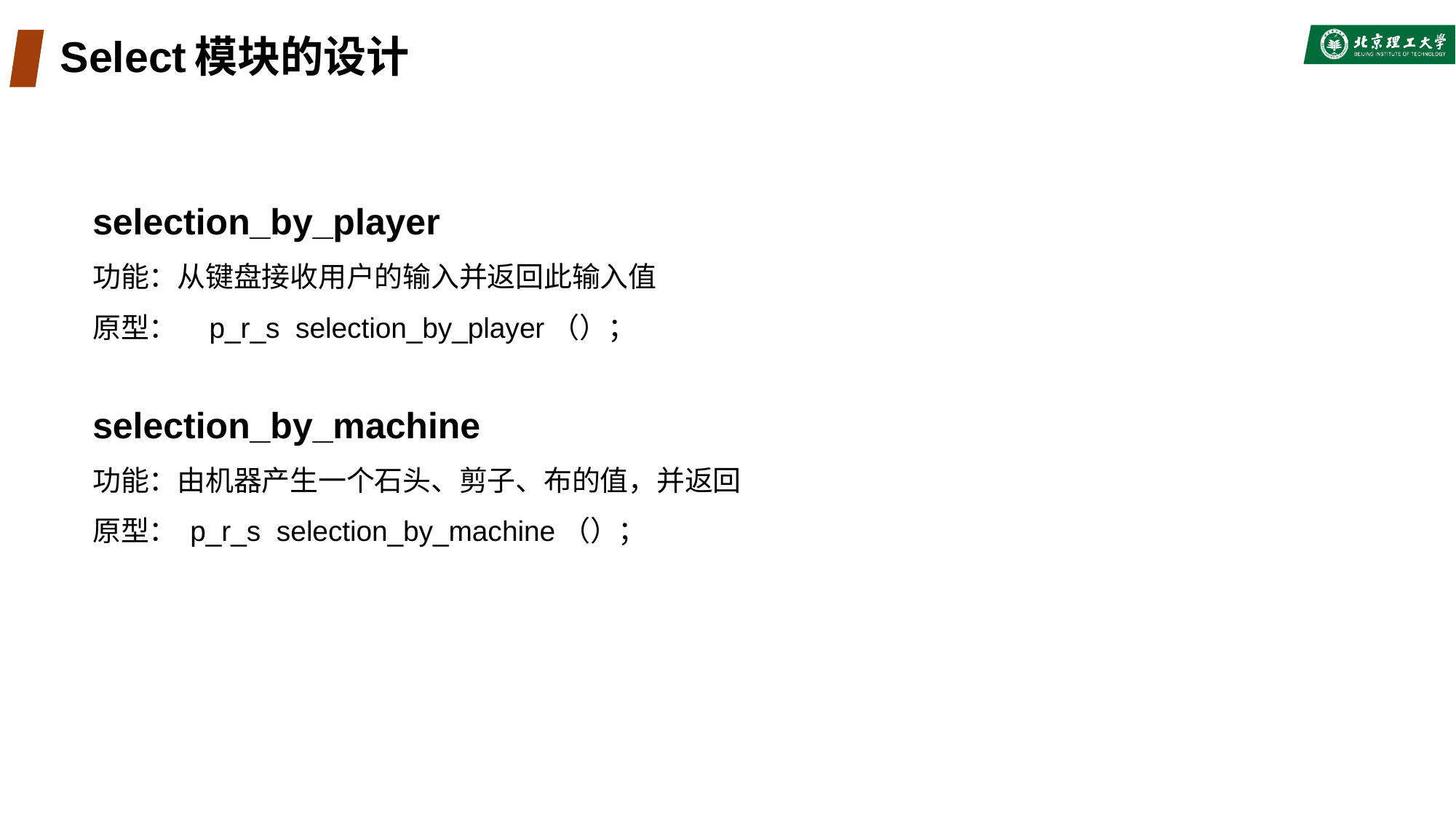

# Select模块的设计
selection_by_player
功能：从键盘接收用户的输入并返回此输入值
原型：    p_r_s  selection_by_player（）；
selection_by_machine
功能：由机器产生一个石头、剪子、布的值，并返回
原型： p_r_s  selection_by_machine（）；